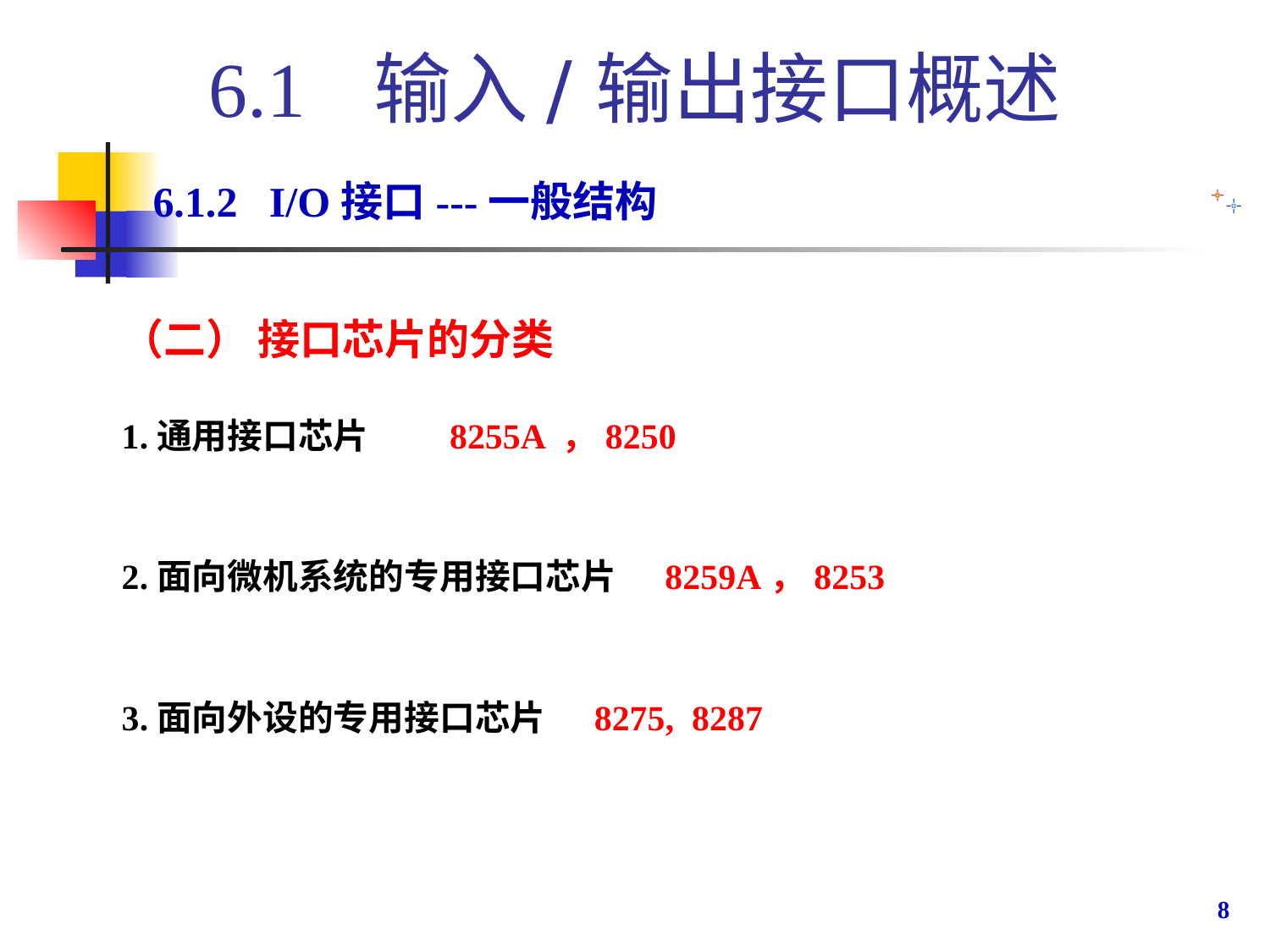

6.1  输入/输出接口概述
       6.1.2   I/O接口---一般结构
（二） 接口芯片的分类
1.通用接口芯片         8255A ，8250

2.面向微机系统的专用接口芯片     8259A，8253

3.面向外设的专用接口芯片     8275,  8287
8